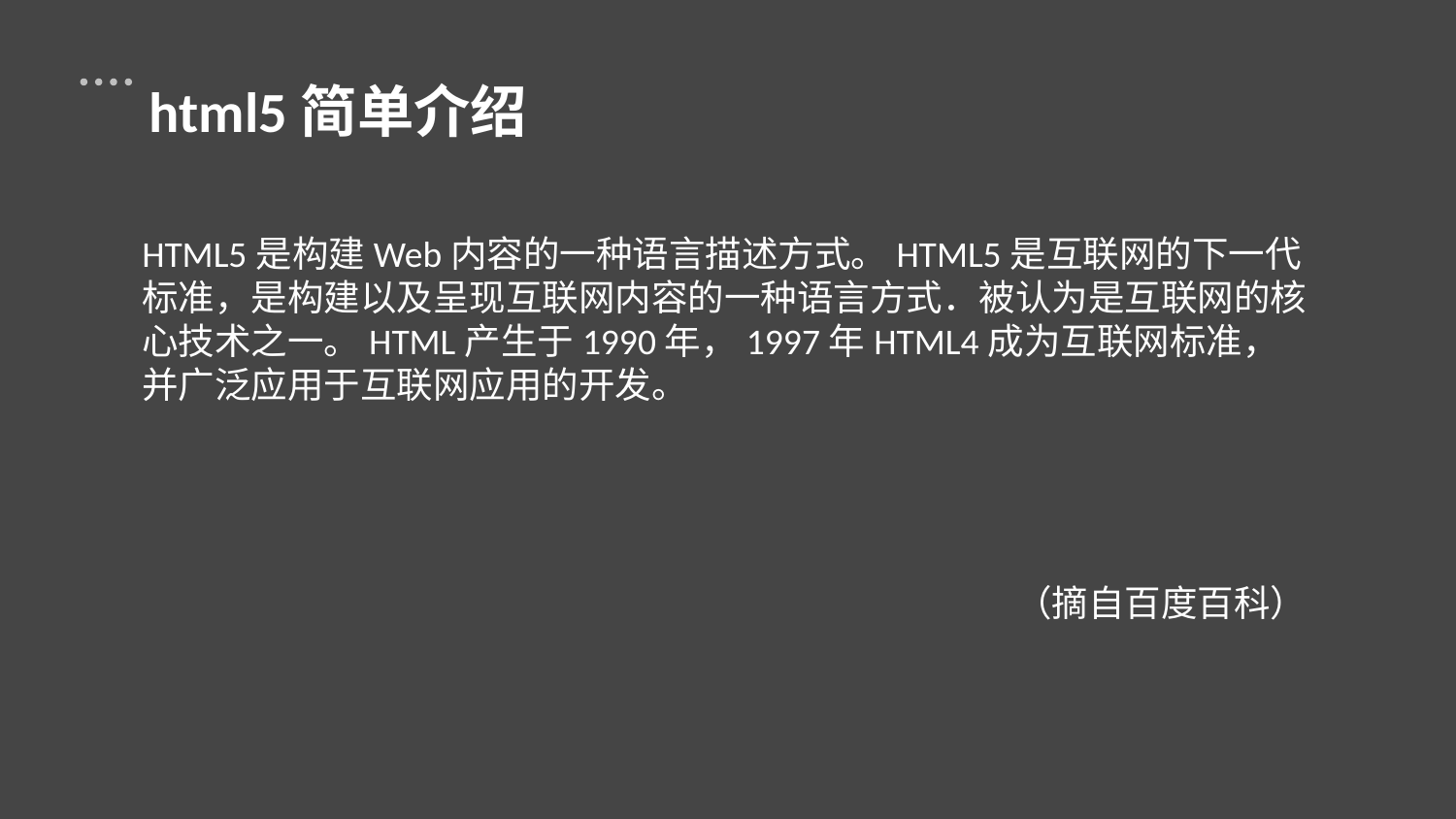

html5简单介绍

HTML5是构建Web内容的一种语言描述方式。HTML5是互联网的下一代标准，是构建以及呈现互联网内容的一种语言方式．被认为是互联网的核心技术之一。HTML产生于1990年，1997年HTML4成为互联网标准，并广泛应用于互联网应用的开发。

						（摘自百度百科）